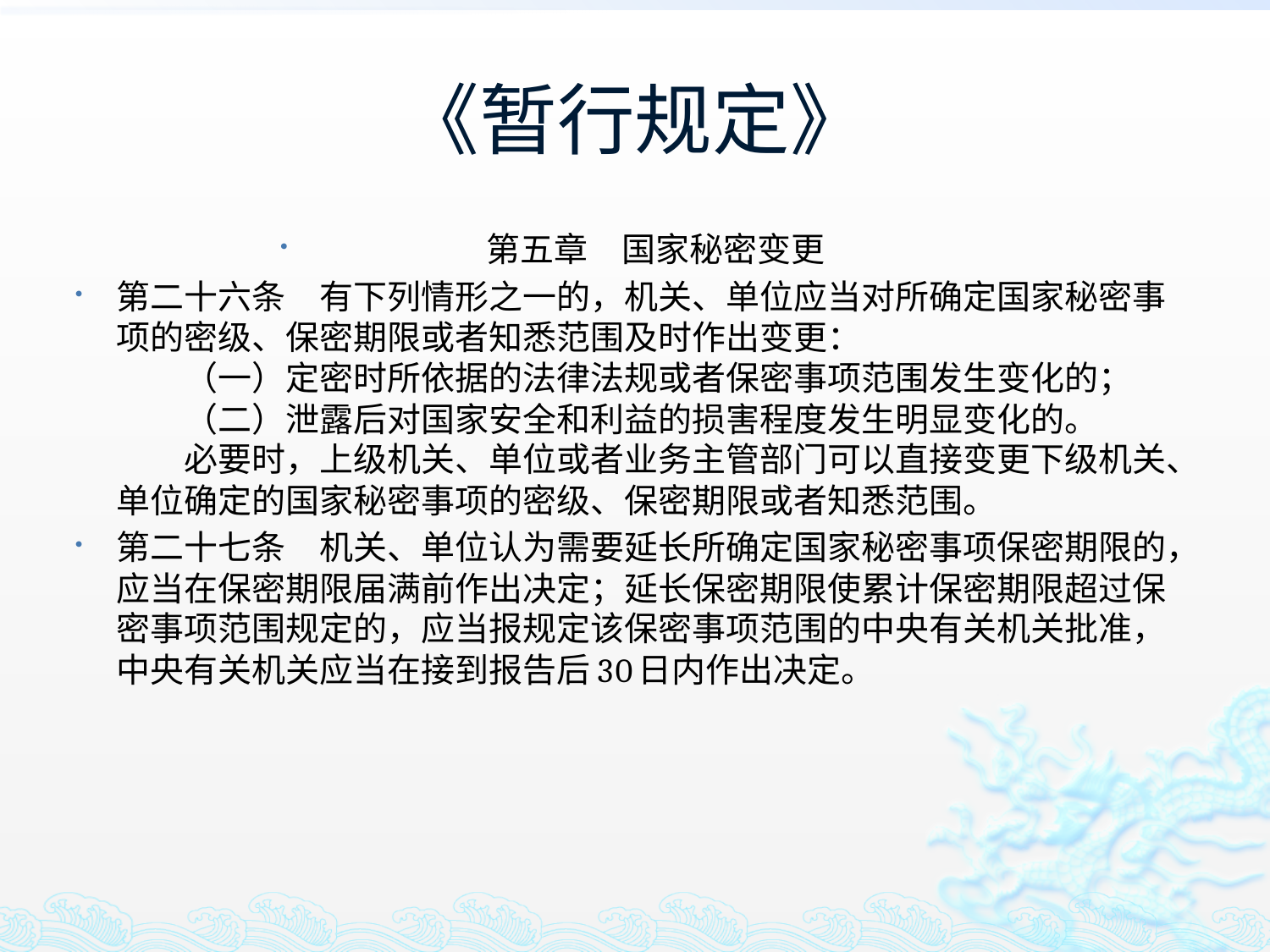

# 《暂行规定》
第五章　国家秘密变更
第二十六条　有下列情形之一的，机关、单位应当对所确定国家秘密事项的密级、保密期限或者知悉范围及时作出变更：
　　（一）定密时所依据的法律法规或者保密事项范围发生变化的；
　　（二）泄露后对国家安全和利益的损害程度发生明显变化的。
　　必要时，上级机关、单位或者业务主管部门可以直接变更下级机关、单位确定的国家秘密事项的密级、保密期限或者知悉范围。
第二十七条　机关、单位认为需要延长所确定国家秘密事项保密期限的，应当在保密期限届满前作出决定；延长保密期限使累计保密期限超过保密事项范围规定的，应当报规定该保密事项范围的中央有关机关批准，中央有关机关应当在接到报告后30日内作出决定。